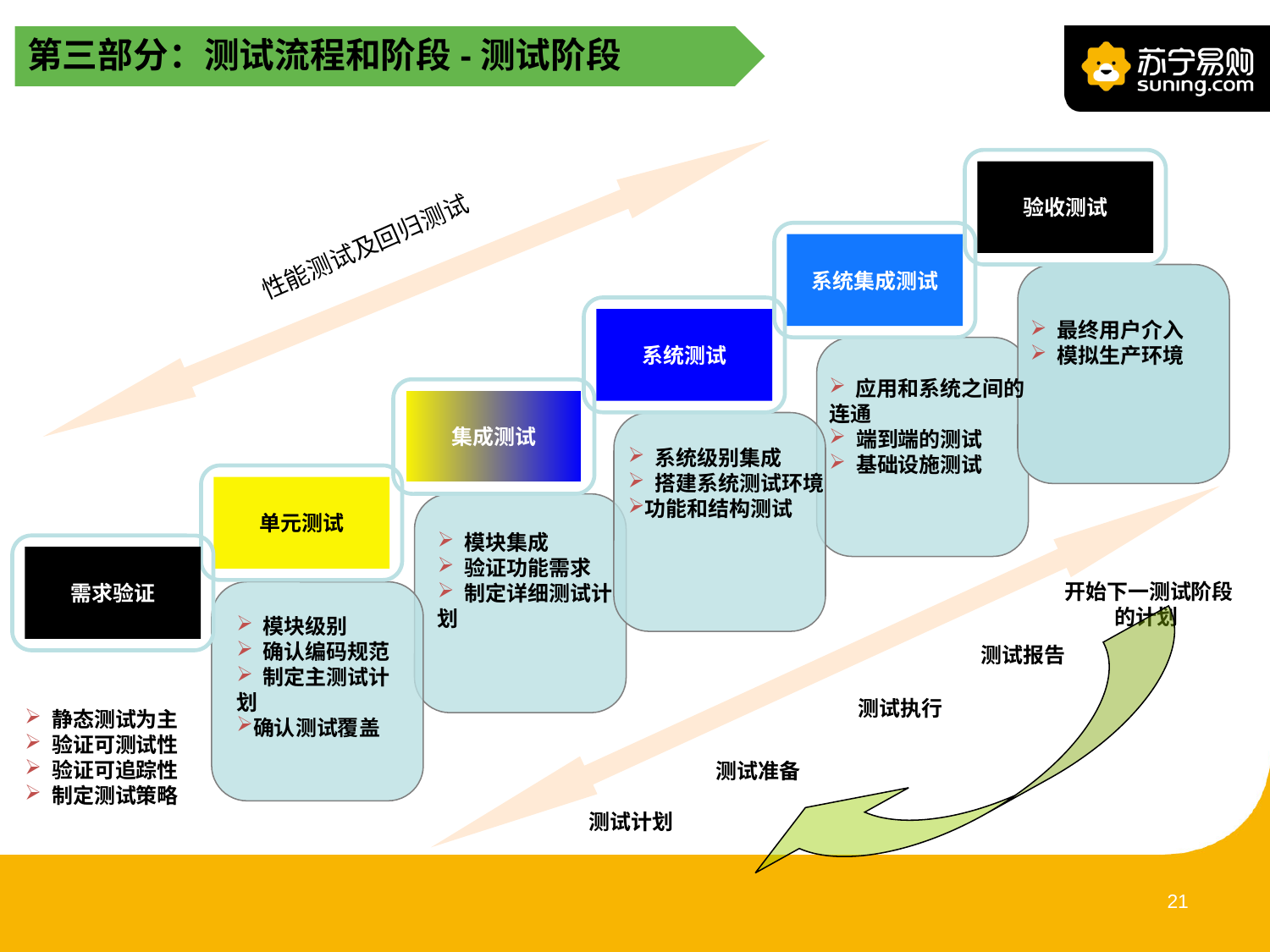

第三部分：测试流程和阶段-测试阶段

验收测试
性能测试及回归测试

系统集成测试

 最终用户介入
 模拟生产环境

系统测试
 应用和系统之间的连通
 端到端的测试
 基础设施测试

集成测试
 系统级别集成
 搭建系统测试环境
功能和结构测试

单元测试

 模块集成
 验证功能需求
 制定详细测试计划

需求验证
开始下一测试阶段的计划

 模块级别
 确认编码规范
 制定主测试计划
确认测试覆盖
 测试报告

测试执行
 静态测试为主
 验证可测试性
 验证可追踪性
 制定测试策略

测试准备

测试计划

21